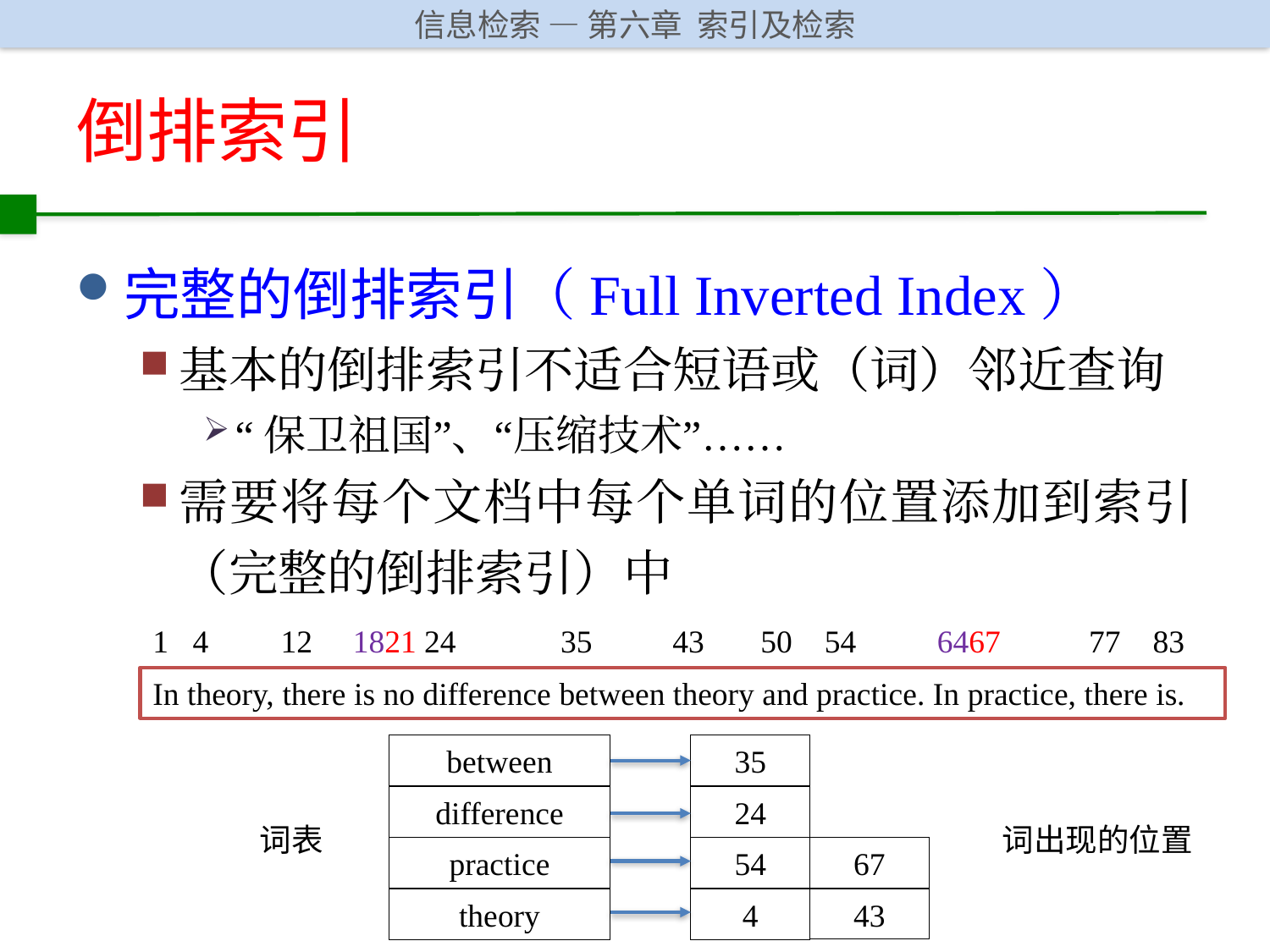

# 倒排索引
完整的倒排索引（Full Inverted Index）
基本的倒排索引不适合短语或（词）邻近查询
“保卫祖国”、“压缩技术”……
需要将每个文档中每个单词的位置添加到索引（完整的倒排索引）中
1   4         12     1821 24             35          43       50    54          6467           77    83
In theory, there is no difference between theory and practice. In practice, there is.
between
35
difference
24
67
practice
54
43
theory
4
词表
词出现的位置